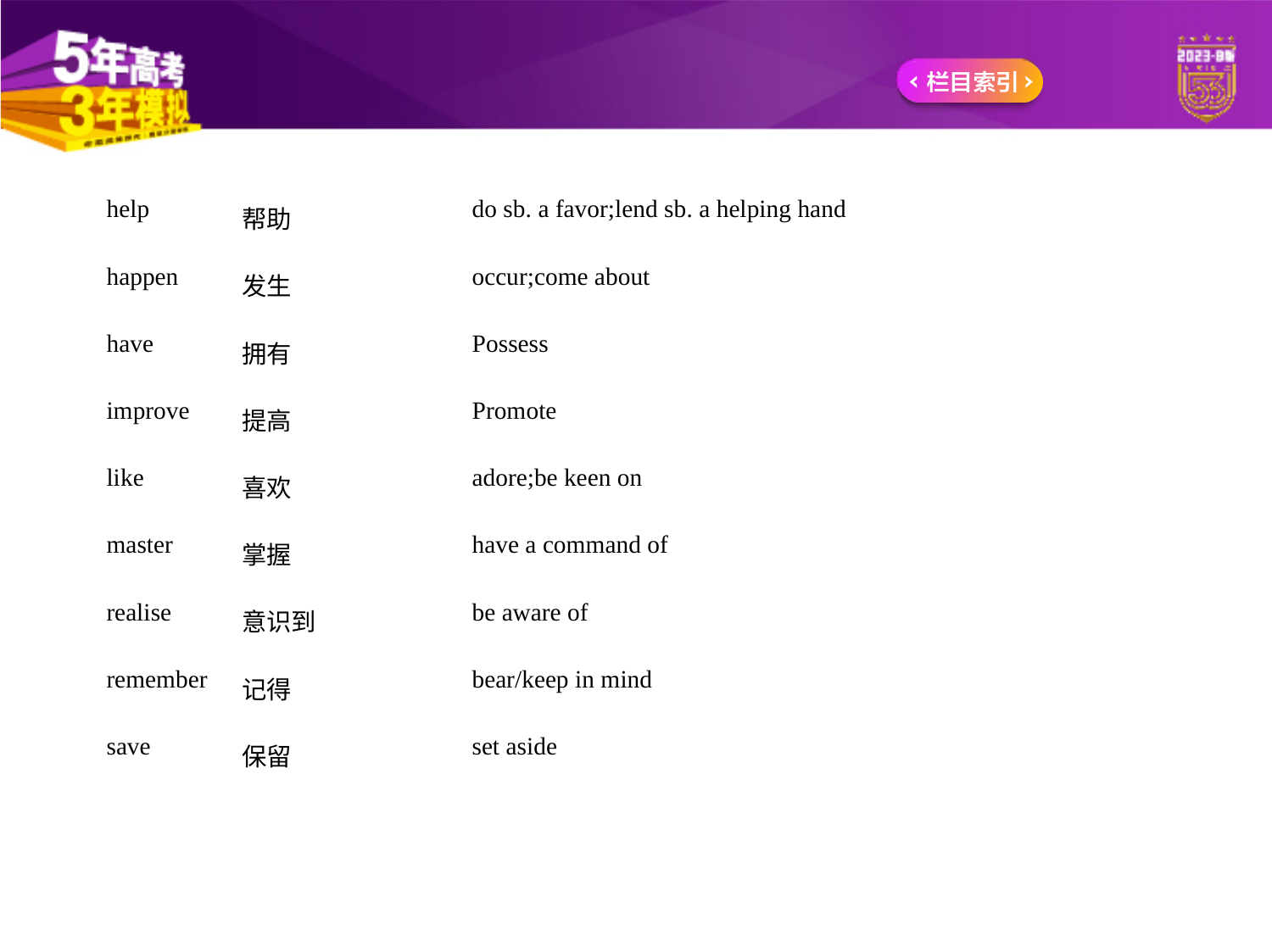

| help | 帮助 | do sb. a favor;lend sb. a helping hand |
| --- | --- | --- |
| happen | 发生 | occur;come about |
| have | 拥有 | Possess |
| improve | 提高 | Promote |
| like | 喜欢 | adore;be keen on |
| master | 掌握 | have a command of |
| realise | 意识到 | be aware of |
| remember | 记得 | bear/keep in mind |
| save | 保留 | set aside |